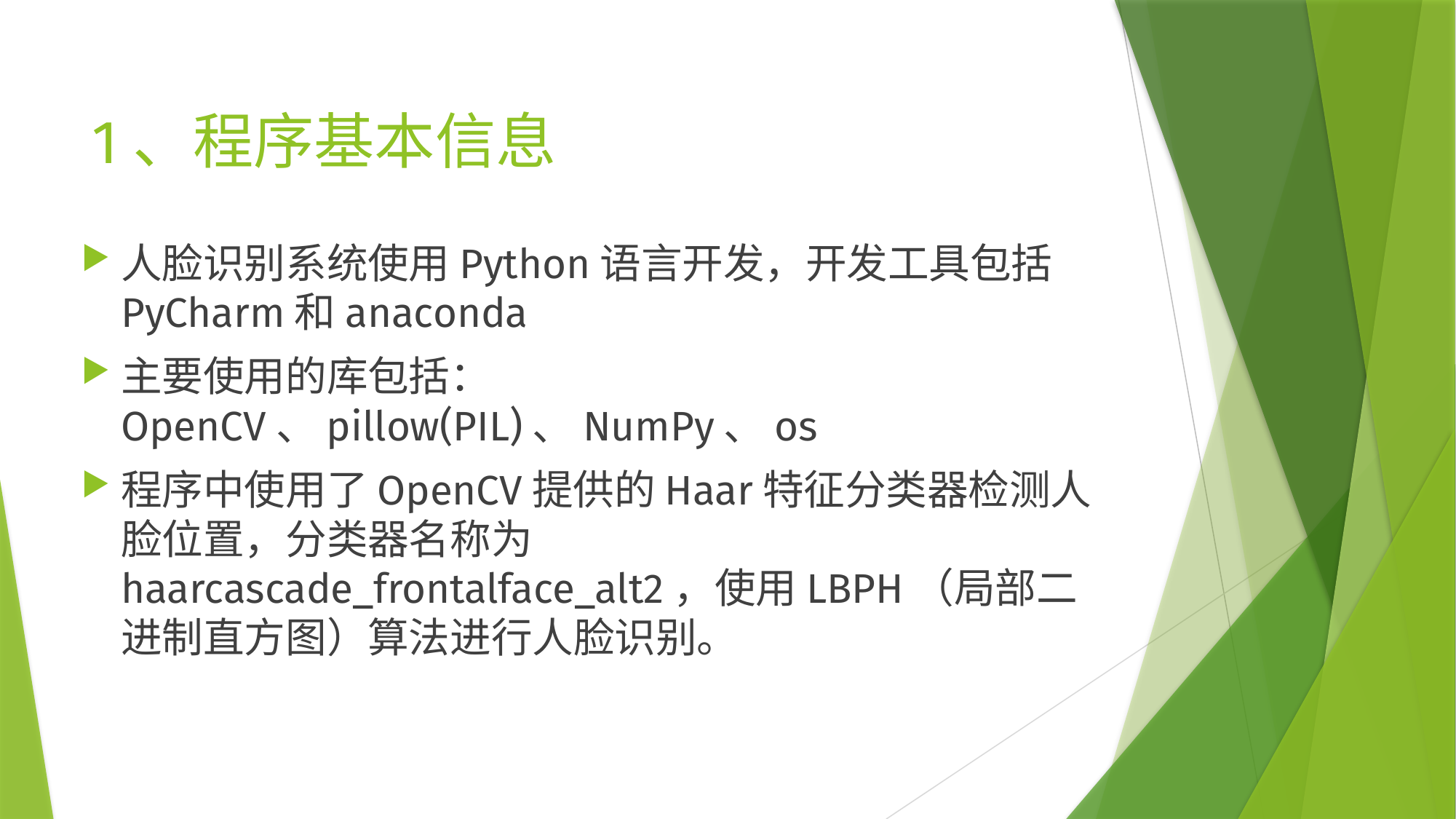

# 1、程序基本信息
人脸识别系统使用Python语言开发，开发工具包括PyCharm和anaconda
主要使用的库包括：OpenCV、pillow(PIL)、NumPy、os
程序中使用了OpenCV提供的Haar特征分类器检测人脸位置，分类器名称为haarcascade_frontalface_alt2，使用LBPH（局部二进制直方图）算法进行人脸识别。